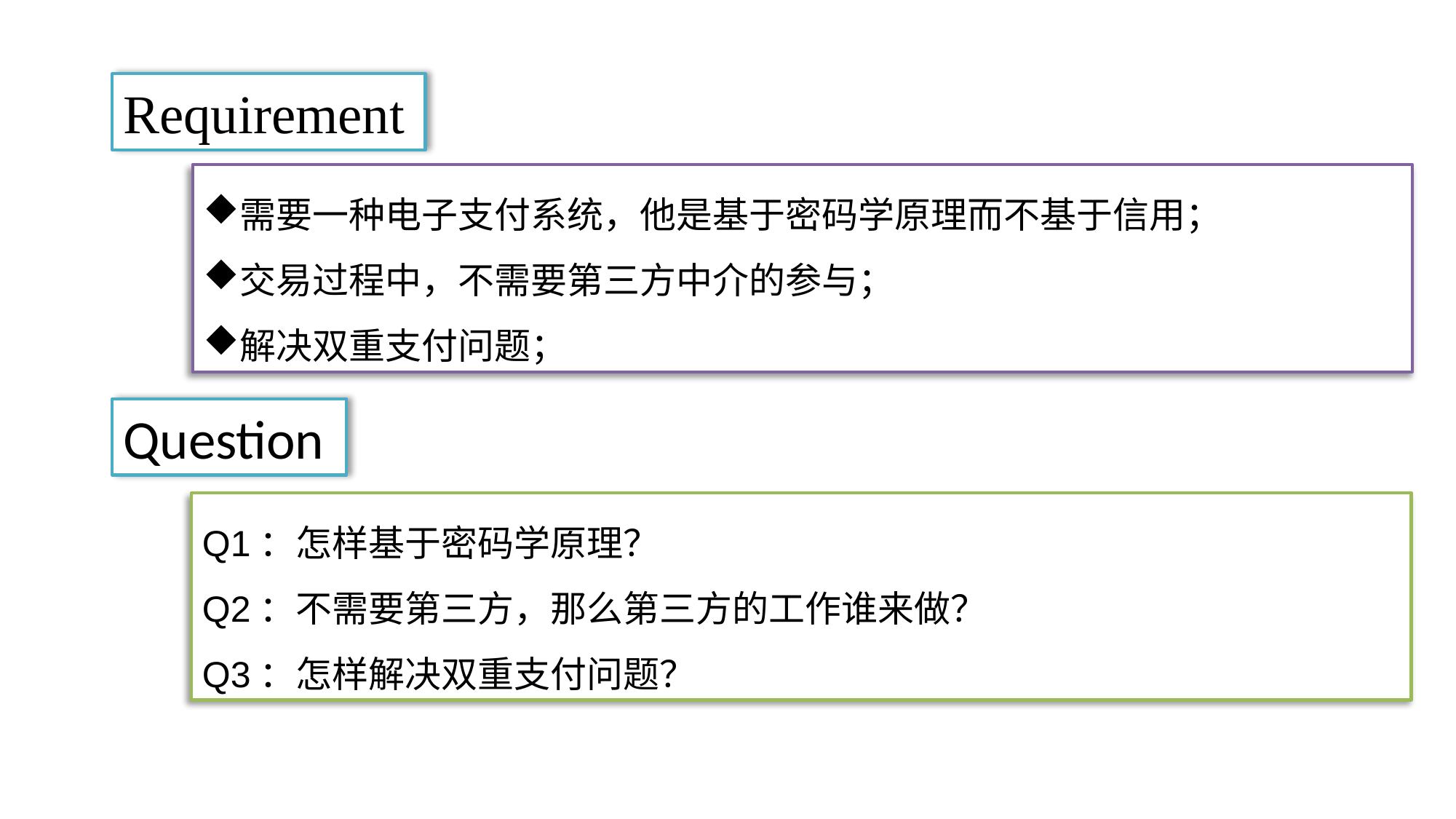

Requirement
需要一种电子支付系统，他是基于密码学原理而不基于信用；
交易过程中，不需要第三方中介的参与；
解决双重支付问题；
Question
Q1：怎样基于密码学原理？
Q2：不需要第三方，那么第三方的工作谁来做？
Q3：怎样解决双重支付问题？